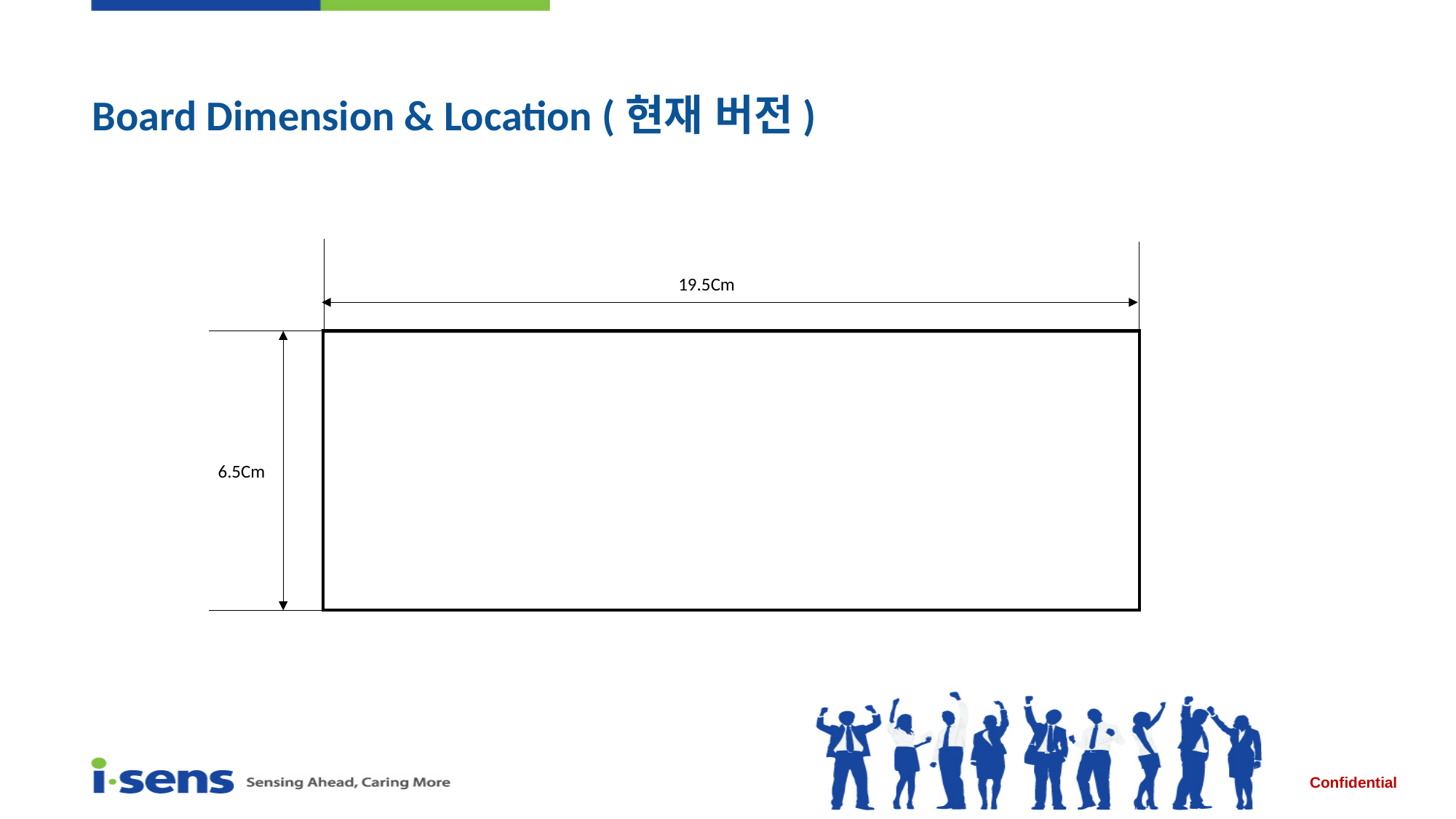

# Board Dimension & Location (현재 버전)
19.5Cm

6.5Cm